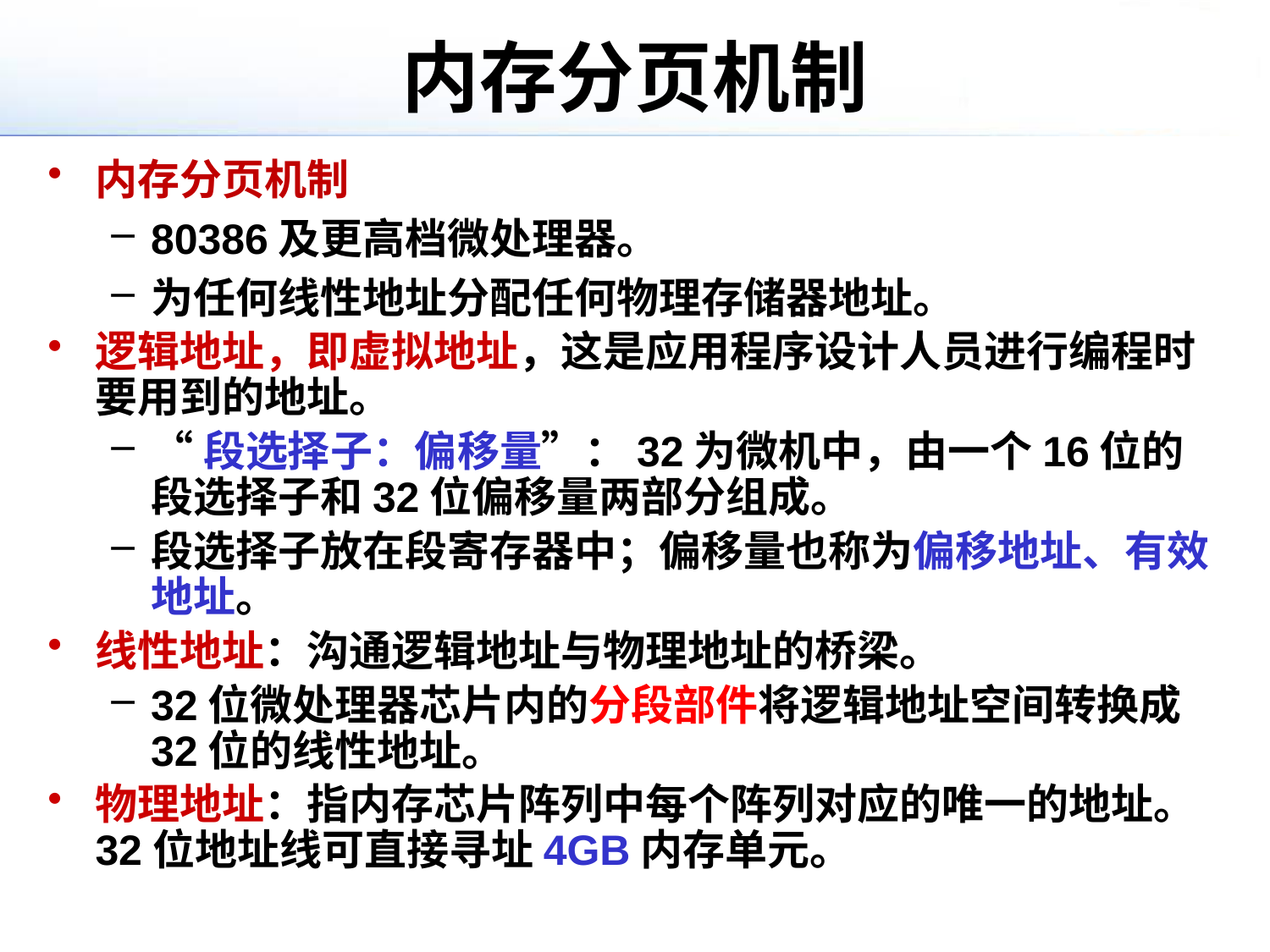

# 内存分页机制
内存分页机制
80386及更高档微处理器。
为任何线性地址分配任何物理存储器地址。
逻辑地址，即虚拟地址，这是应用程序设计人员进行编程时要用到的地址。
“段选择子：偏移量”：32为微机中，由一个16位的段选择子和32位偏移量两部分组成。
段选择子放在段寄存器中；偏移量也称为偏移地址、有效地址。
线性地址：沟通逻辑地址与物理地址的桥梁。
32位微处理器芯片内的分段部件将逻辑地址空间转换成32位的线性地址。
物理地址：指内存芯片阵列中每个阵列对应的唯一的地址。32位地址线可直接寻址4GB内存单元。